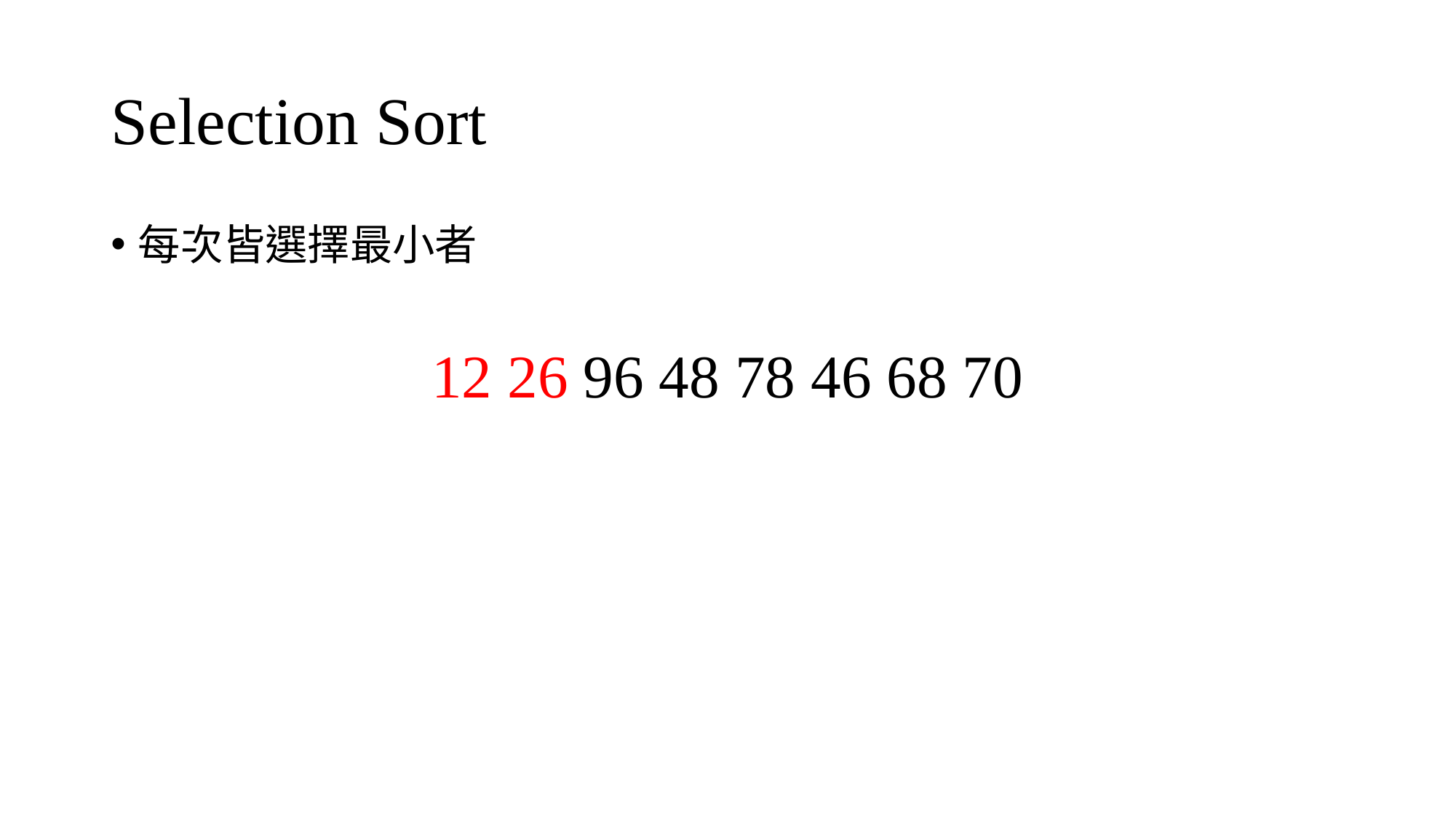

# Selection Sort
每次皆選擇最小者

12 26 96 48 78 46 68 70